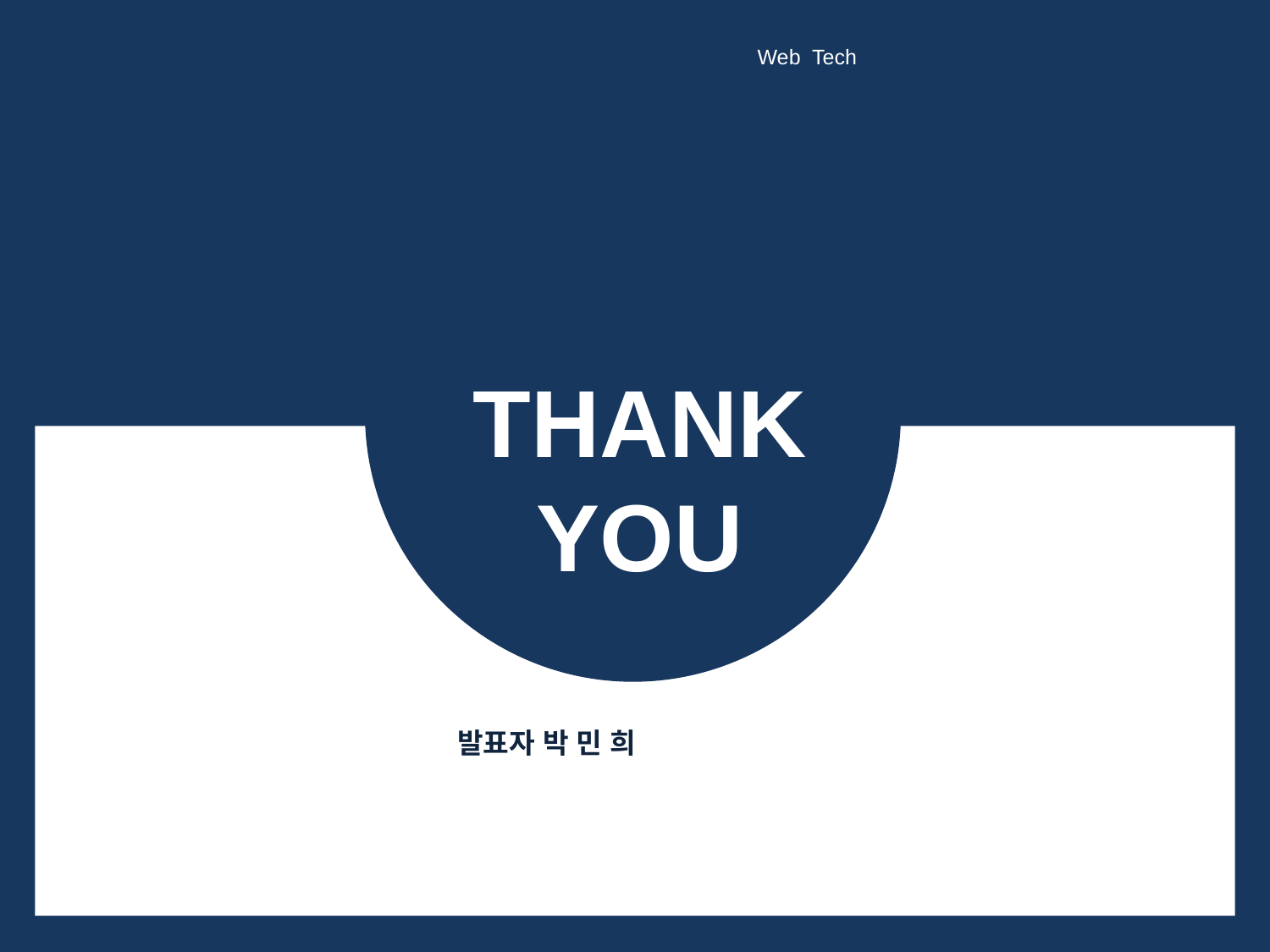

Web  Tech

THANK
YOU

발표자 박 민 희